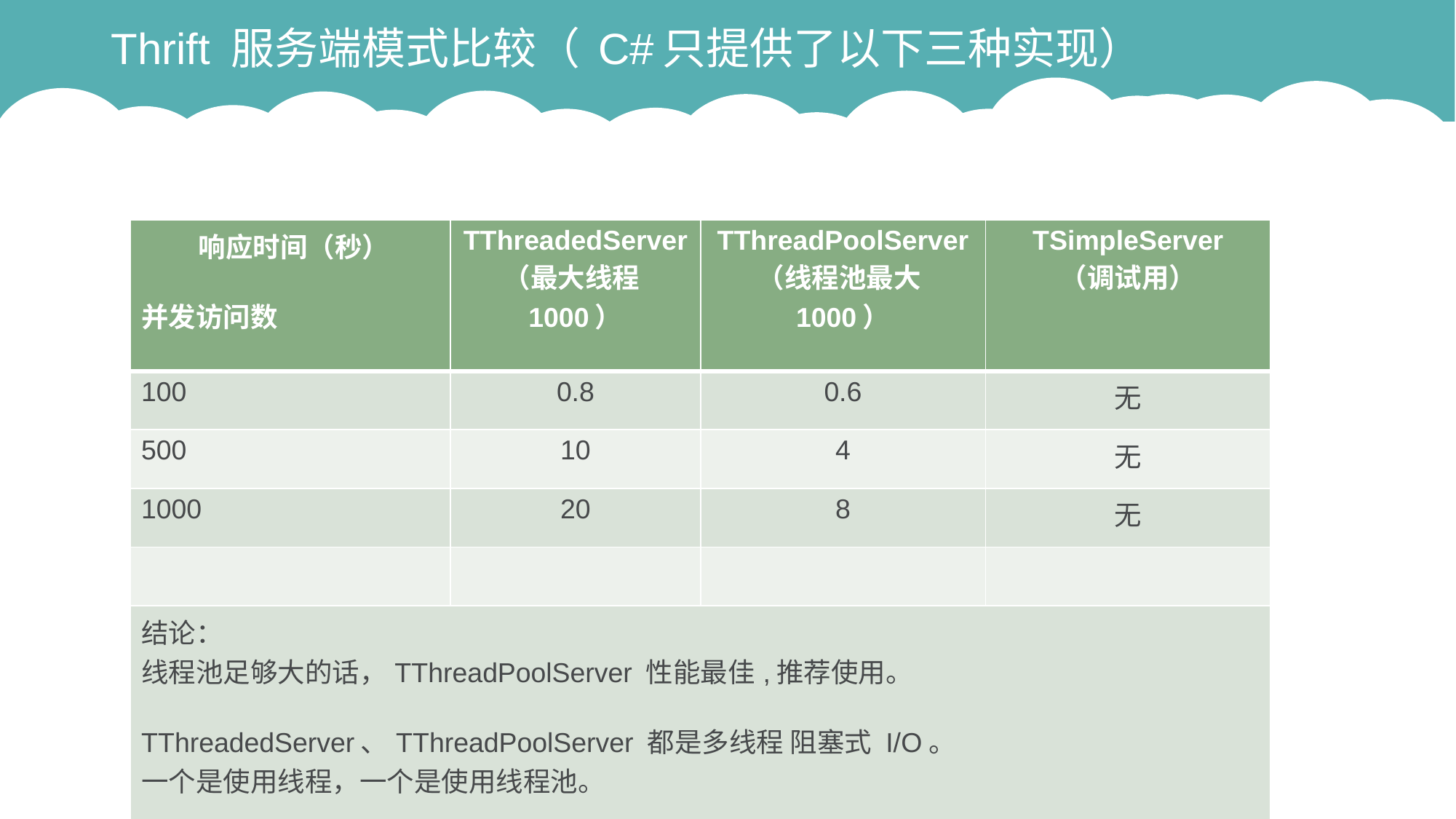

# Thrift 服务端模式比较（ C#只提供了以下三种实现）
| 响应时间（秒） 并发访问数 | TThreadedServer （最大线程1000） | TThreadPoolServer （线程池最大1000） | TSimpleServer （调试用） |
| --- | --- | --- | --- |
| 100 | 0.8 | 0.6 | 无 |
| 500 | 10 | 4 | 无 |
| 1000 | 20 | 8 | 无 |
|  |  |  |  |
| 结论： 线程池足够大的话，TThreadPoolServer 性能最佳,推荐使用。 TThreadedServer、TThreadPoolServer 都是多线程 阻塞式 I/O。 一个是使用线程，一个是使用线程池。 |  |  |  |